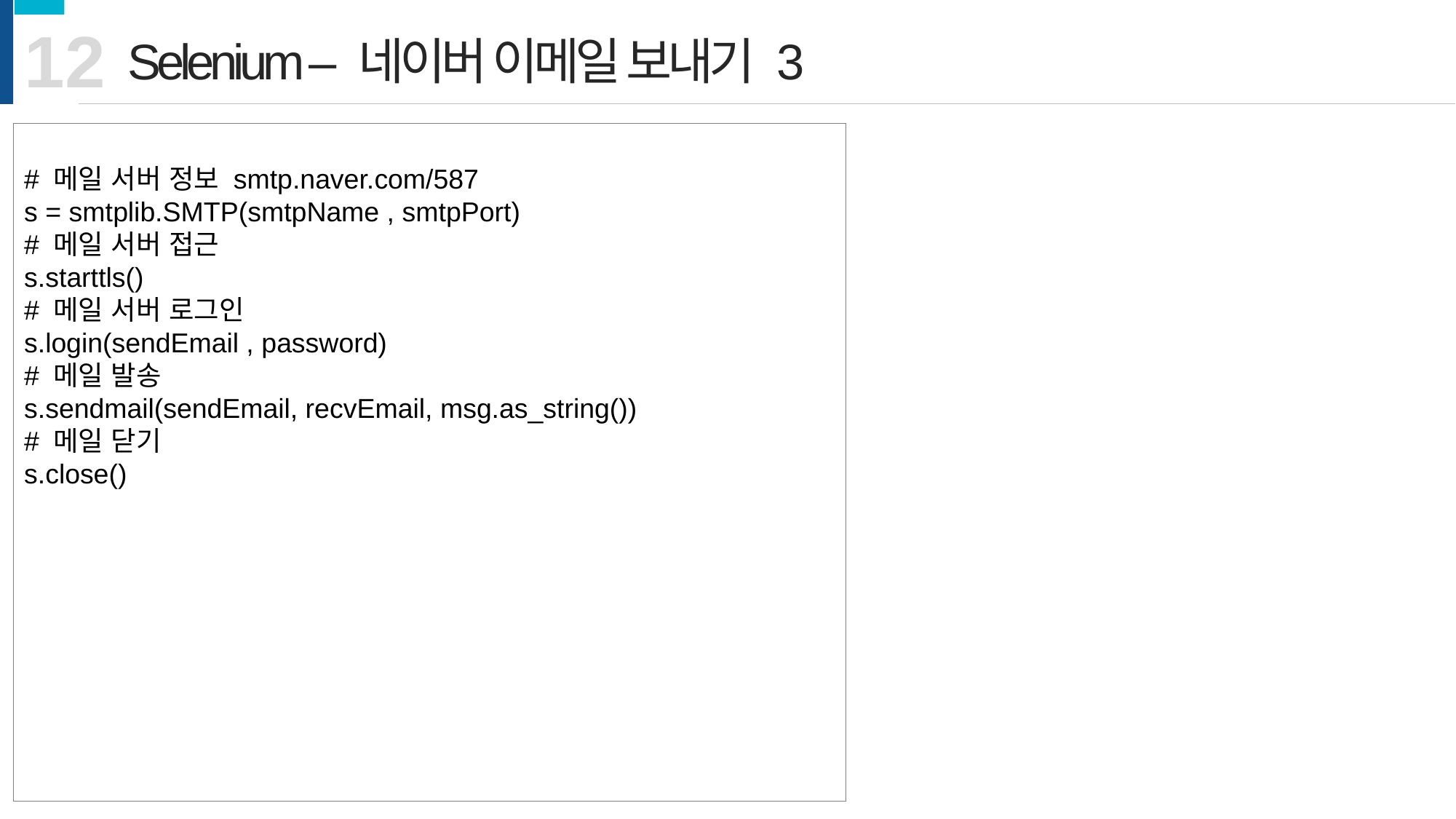

12
Selenium – 네이버 이메일 보내기 3
# 메일 서버 정보 smtp.naver.com/587
s = smtplib.SMTP(smtpName , smtpPort)
# 메일 서버 접근
s.starttls()
# 메일 서버 로그인
s.login(sendEmail , password)
# 메일 발송
s.sendmail(sendEmail, recvEmail, msg.as_string())
# 메일 닫기
s.close()